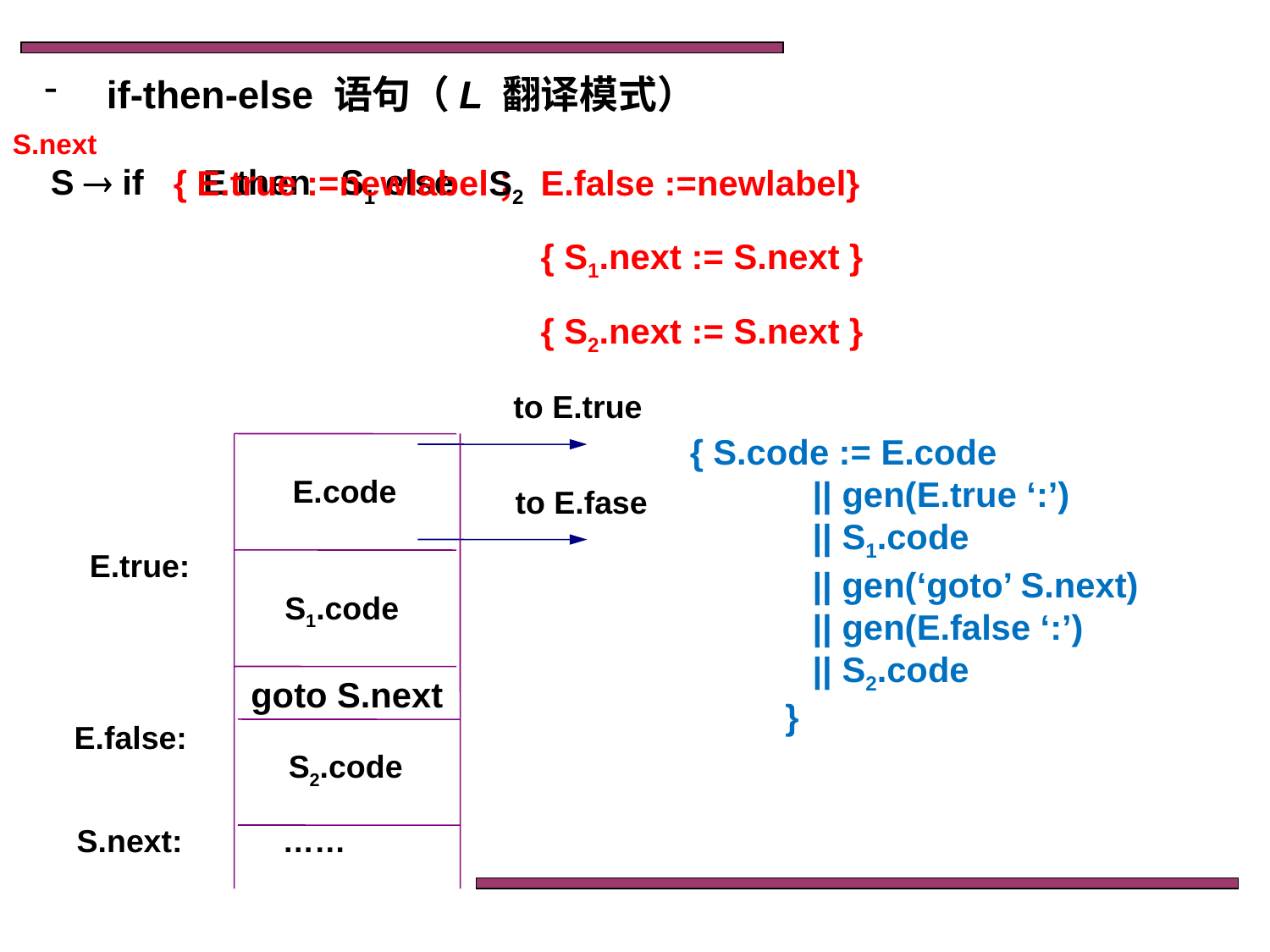

if-then-else 语句（L 翻译模式）
S.next
S → if
E then
S1 else
 { E.true :=newlabel；E.false :=newlabel}
S2
　　{ S1.next := S.next }
　　{ S2.next := S.next }
to E.true
{ S.code := E.code
　　　 || gen(E.true ‘:’)
　　　 || S1.code
　　　 || gen(‘goto’ S.next)
　　　 || gen(E.false ‘:’)
　　　 || S2.code
　  　}

E.code
to E.fase
E.true:

S1.code

goto S.next
E.false:

S2.code
S.next:
……

48